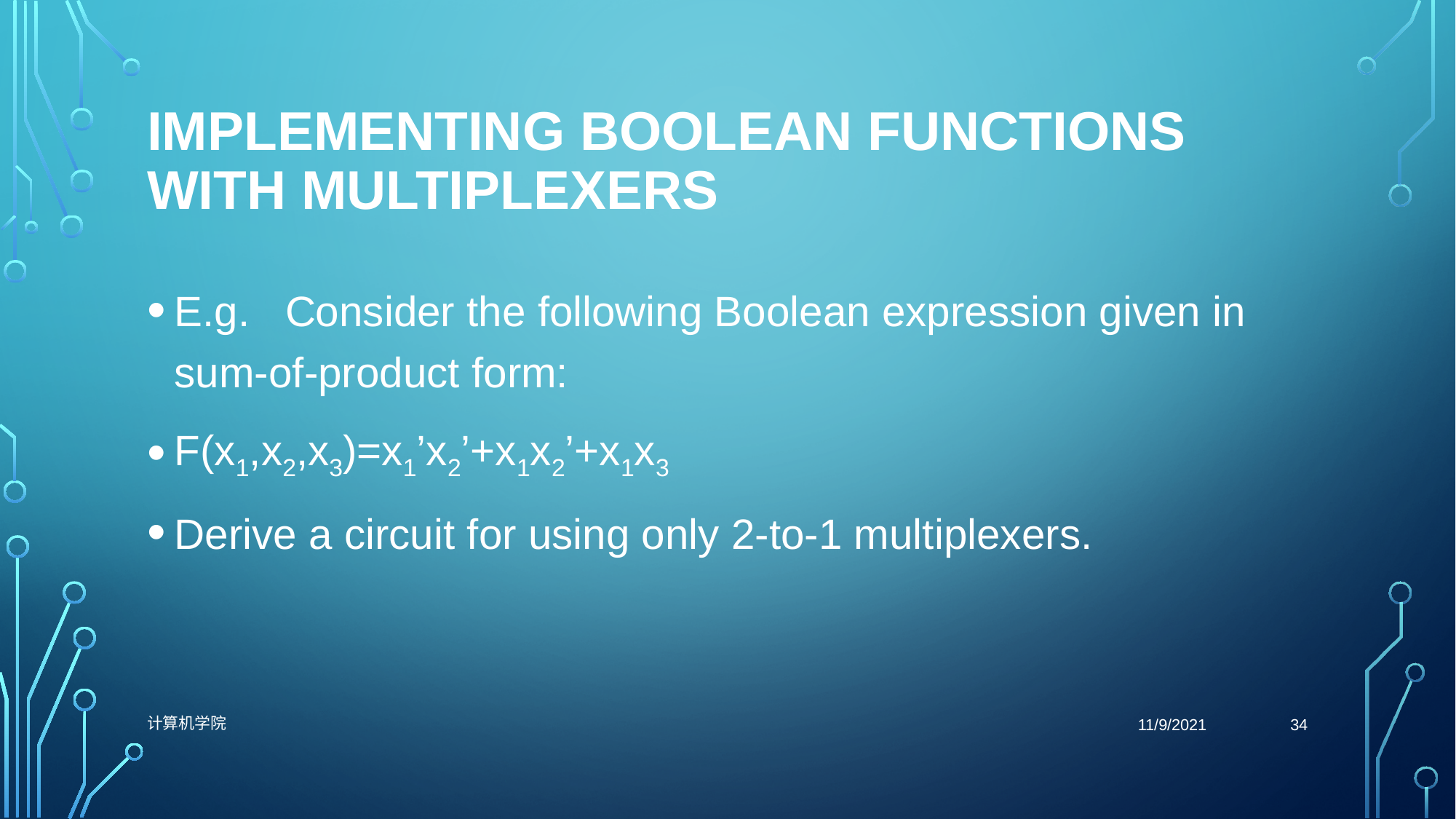

# Implementing Boolean functions with Multiplexers
E.g.   Consider the following Boolean expression given in sum-of-product form:
F(x1,x2,x3)=x1’x2’+x1x2’+x1x3
Derive a circuit for using only 2-to-1 multiplexers.

34
计算机学院
11/9/2021